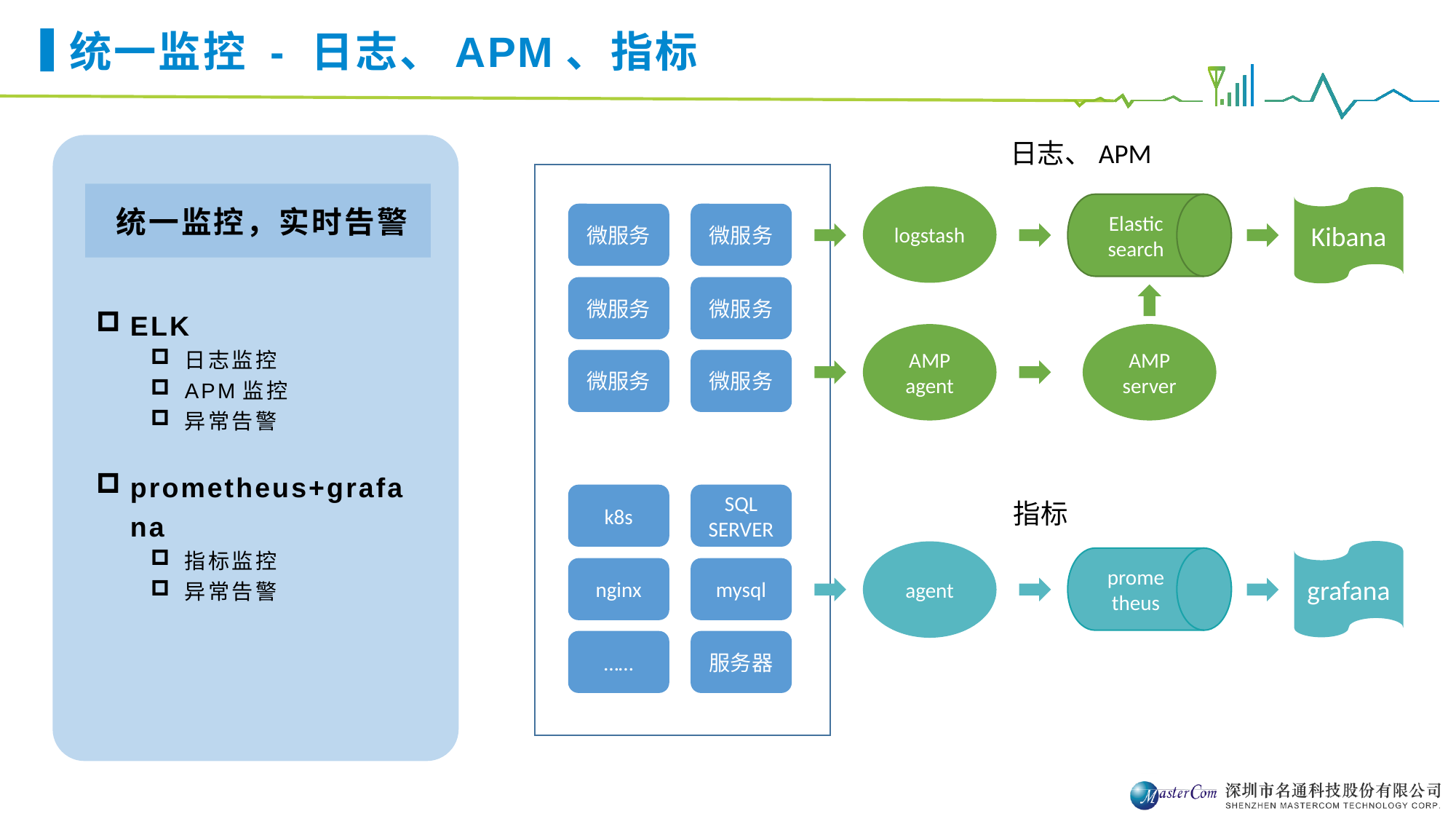

# 统一监控 - 日志、APM、指标
日志、APM

logstash
Kibana
统一监控，实时告警
Elasticsearch
微服务
微服务

微服务
微服务

ELK
日志监控
APM监控
异常告警

prometheus+grafana
指标监控
异常告警
AMP agent
AMP server
微服务
微服务

k8s
SQL
SERVER
指标
grafana
agent
prometheus
nginx
mysql

……
服务器